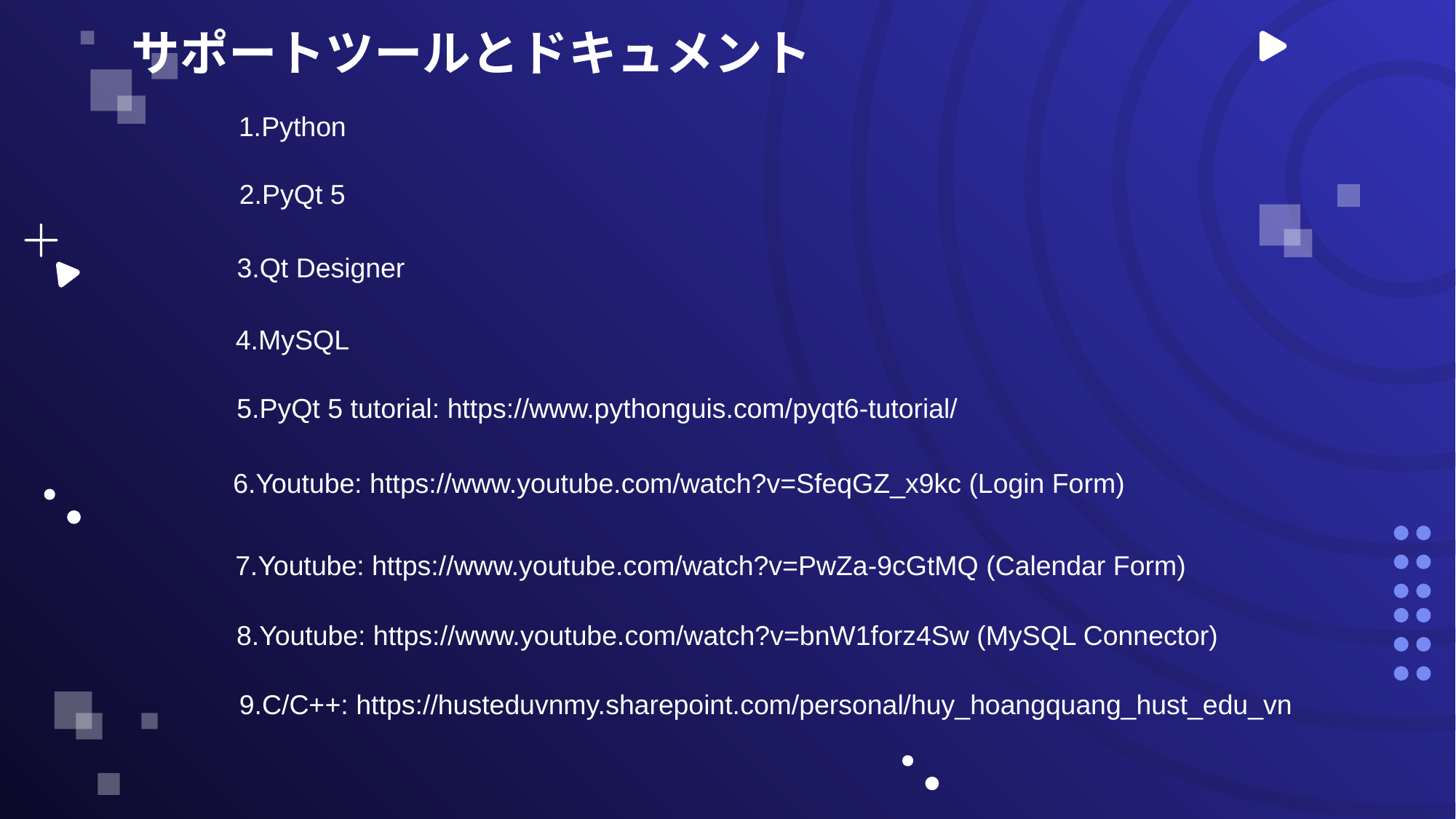

サポートツールとドキュメント
1.Python
2.PyQt 5
3.Qt Designer
4.MySQL
5.PyQt 5 tutorial: https://www.pythonguis.com/pyqt6-tutorial/
6.Youtube: https://www.youtube.com/watch?v=SfeqGZ_x9kc (Login Form)
7.Youtube: https://www.youtube.com/watch?v=PwZa-9cGtMQ (Calendar Form)
8.Youtube: https://www.youtube.com/watch?v=bnW1forz4Sw (MySQL Connector)
9.C/C++: https://husteduvnmy.sharepoint.com/personal/huy_hoangquang_hust_edu_vn